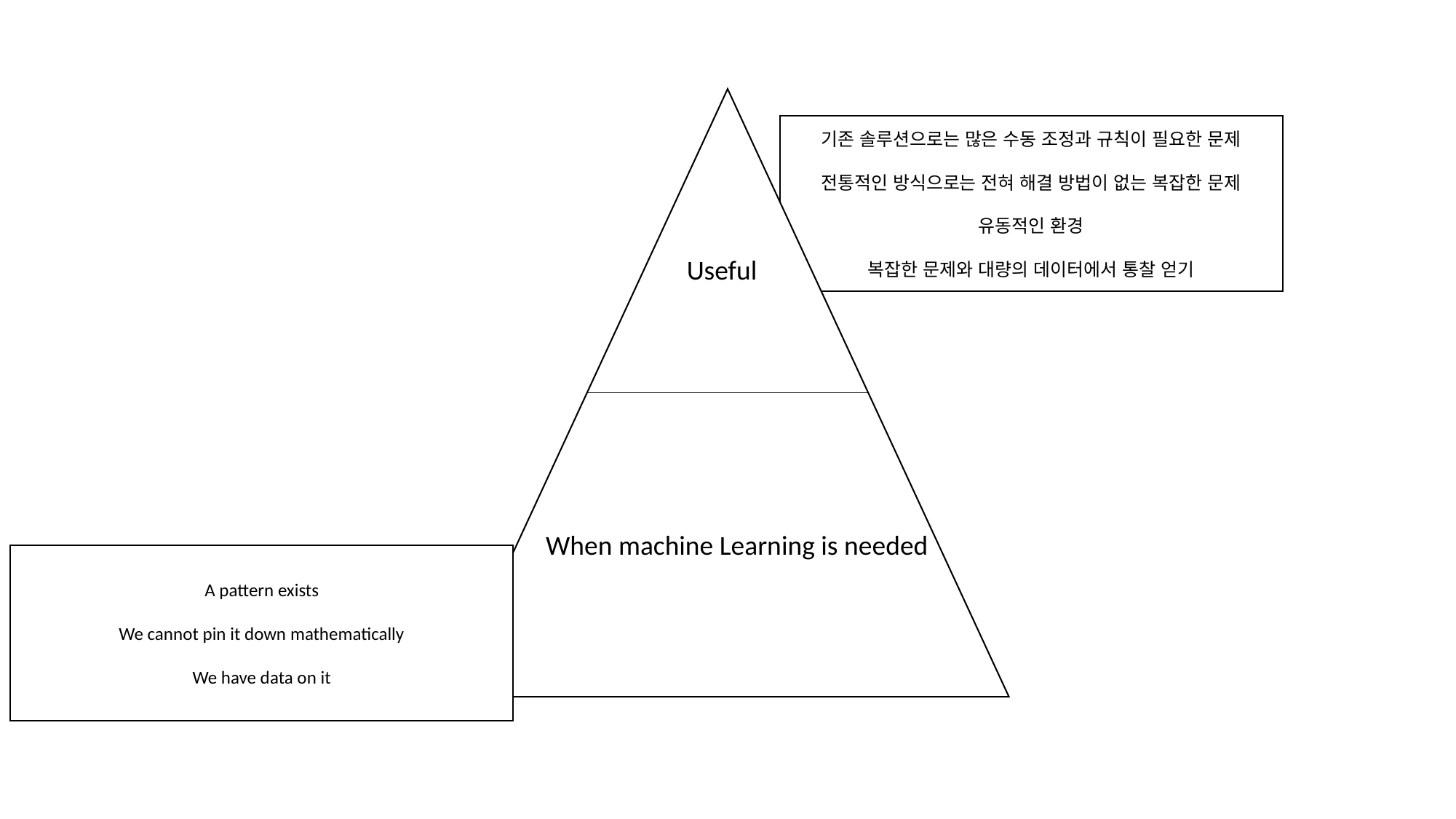

기존 솔루션으로는 많은 수동 조정과 규칙이 필요한 문제

전통적인 방식으로는 전혀 해결 방법이 없는 복잡한 문제

유동적인 환경

복잡한 문제와 대량의 데이터에서 통찰 얻기
Useful
When machine Learning is needed
A pattern exists

We cannot pin it down mathematically

We have data on it